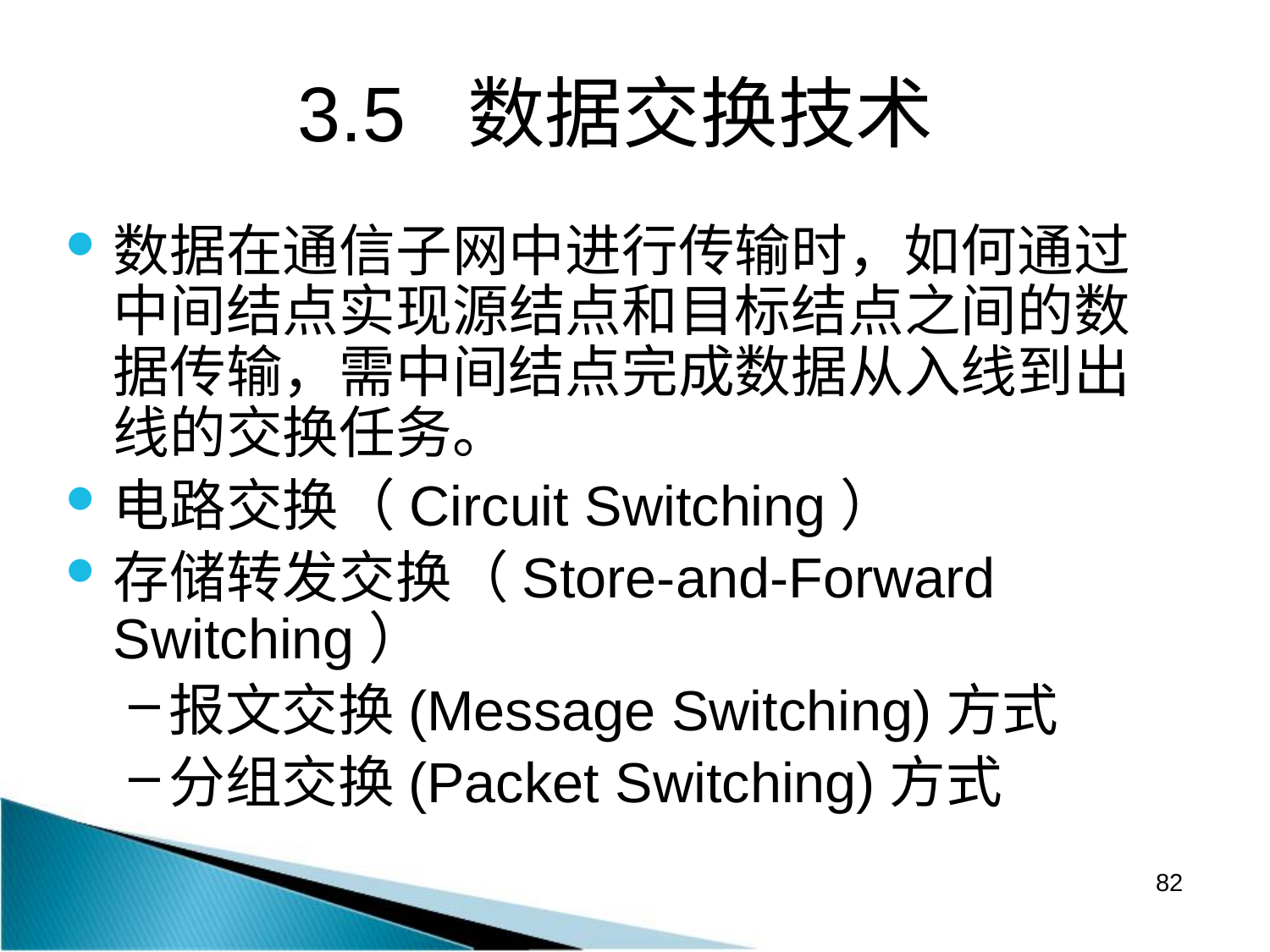

# 3.5  数据交换技术
数据在通信子网中进行传输时，如何通过中间结点实现源结点和目标结点之间的数据传输，需中间结点完成数据从入线到出线的交换任务。
电路交换（Circuit Switching）
存储转发交换（Store-and-Forward Switching）
报文交换(Message Switching)方式
分组交换(Packet Switching)方式
82